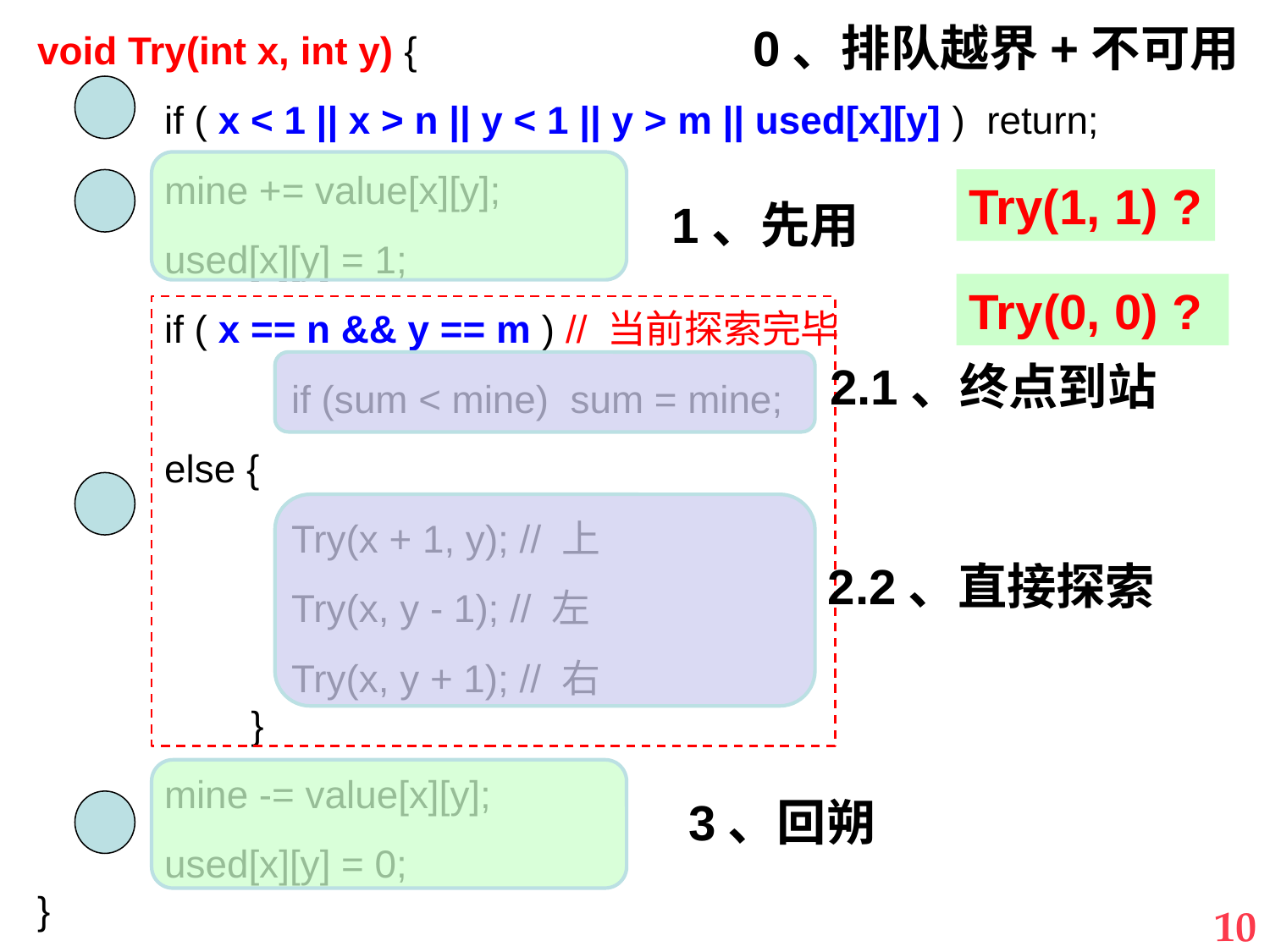

void Try(int x, int y) {
	if ( x < 1 || x > n || y < 1 || y > m || used[x][y] )  return;
	mine += value[x][y];
	used[x][y] = 1;
	if ( x == n && y == m ) // 当前探索完毕
		if (sum < mine)  sum = mine;
	else {
		Try(x + 1, y); // 上
		Try(x, y - 1); // 左
		Try(x, y + 1); // 右
	        }
	mine -= value[x][y];
	used[x][y] = 0;
}
0、排队越界+不可用

Try(1, 1) ?

1、先用
Try(0, 0) ?

2.1、终点到站

2.2、直接探索

3、回朔